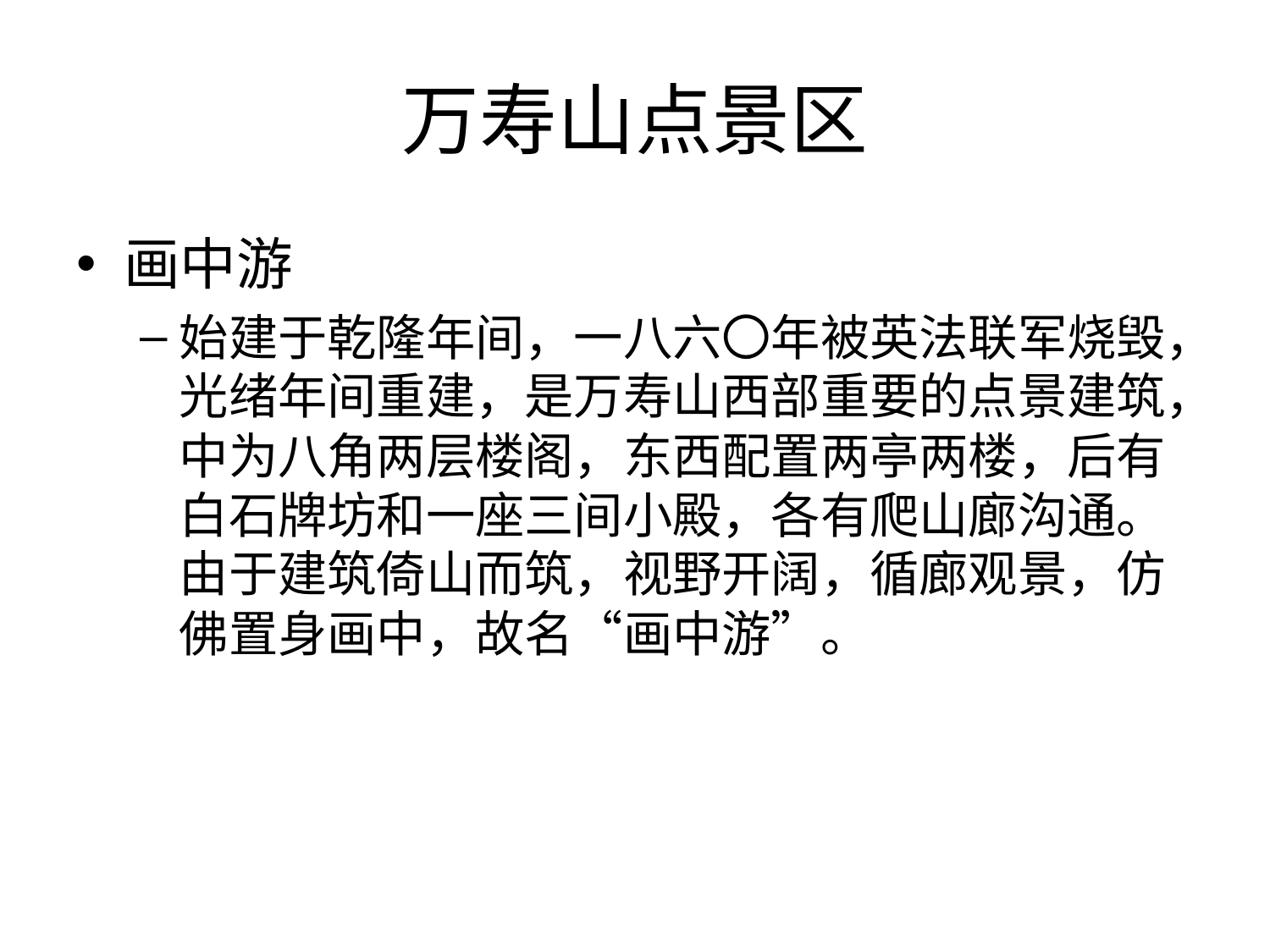

# 万寿山点景区
画中游
始建于乾隆年间，一八六〇年被英法联军烧毁，光绪年间重建，是万寿山西部重要的点景建筑，中为八角两层楼阁，东西配置两亭两楼，后有白石牌坊和一座三间小殿，各有爬山廊沟通。由于建筑倚山而筑，视野开阔，循廊观景，仿佛置身画中，故名“画中游”。